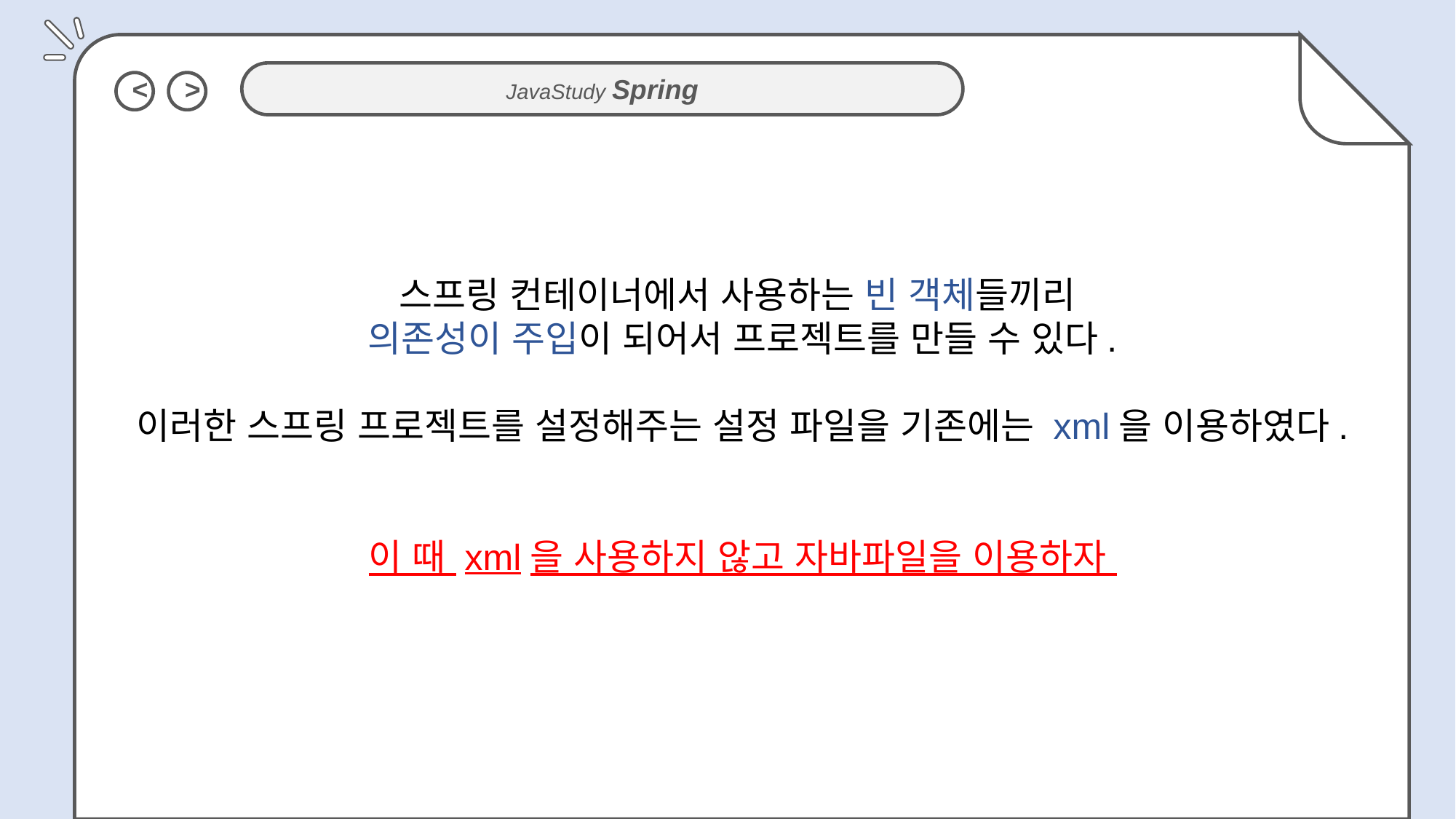

스프링 컨테이너에서 사용하는 빈 객체들끼리
의존성이 주입이 되어서 프로젝트를 만들 수 있다.

이러한 스프링 프로젝트를 설정해주는 설정 파일을 기존에는 xml을 이용하였다.

이 때 xml을 사용하지 않고 자바파일을 이용하자